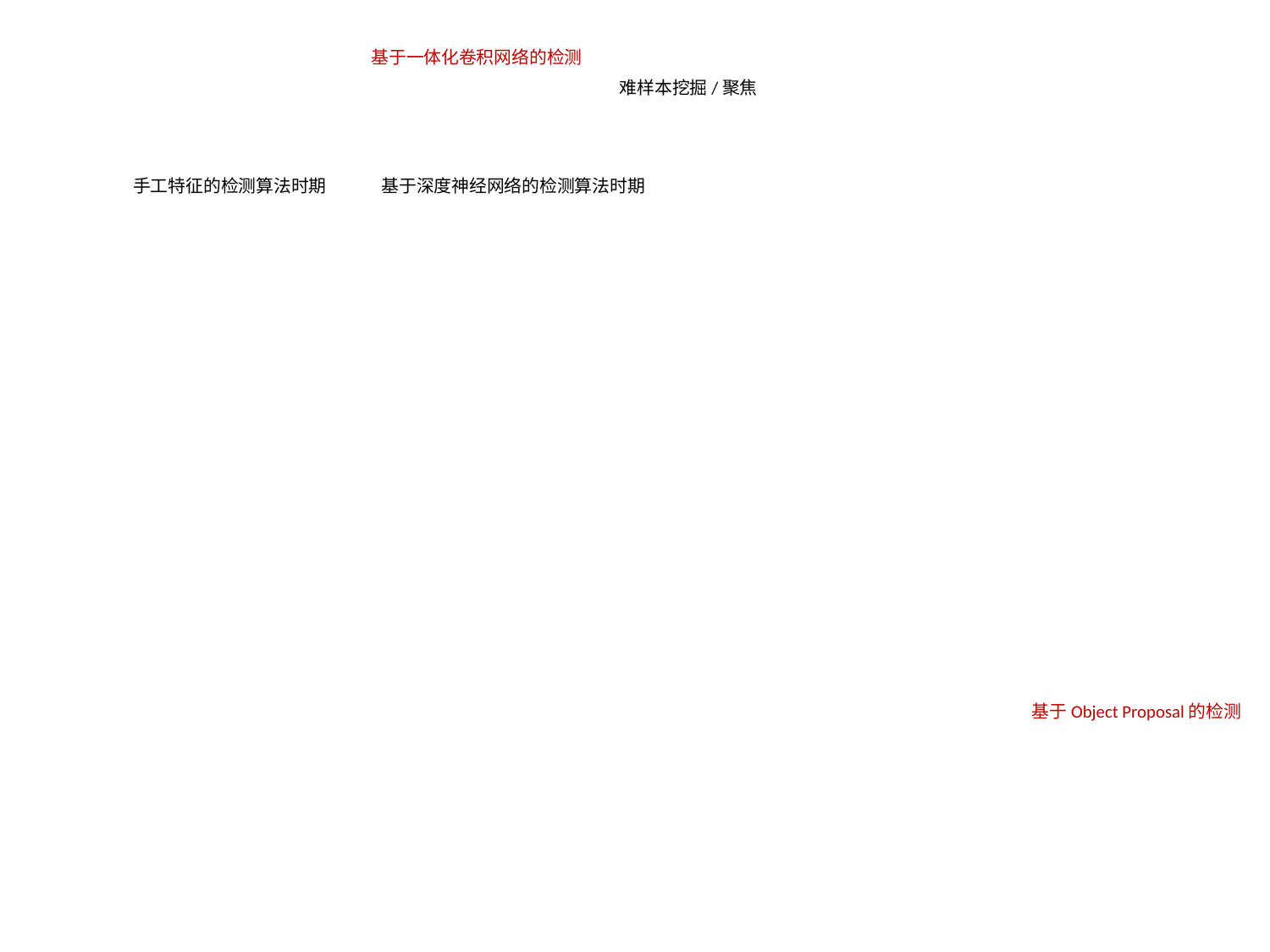

基于一体化卷积网络的检测
难样本挖掘/聚焦
手工特征的检测算法时期
基于深度神经网络的检测算法时期
基于Object Proposal的检测